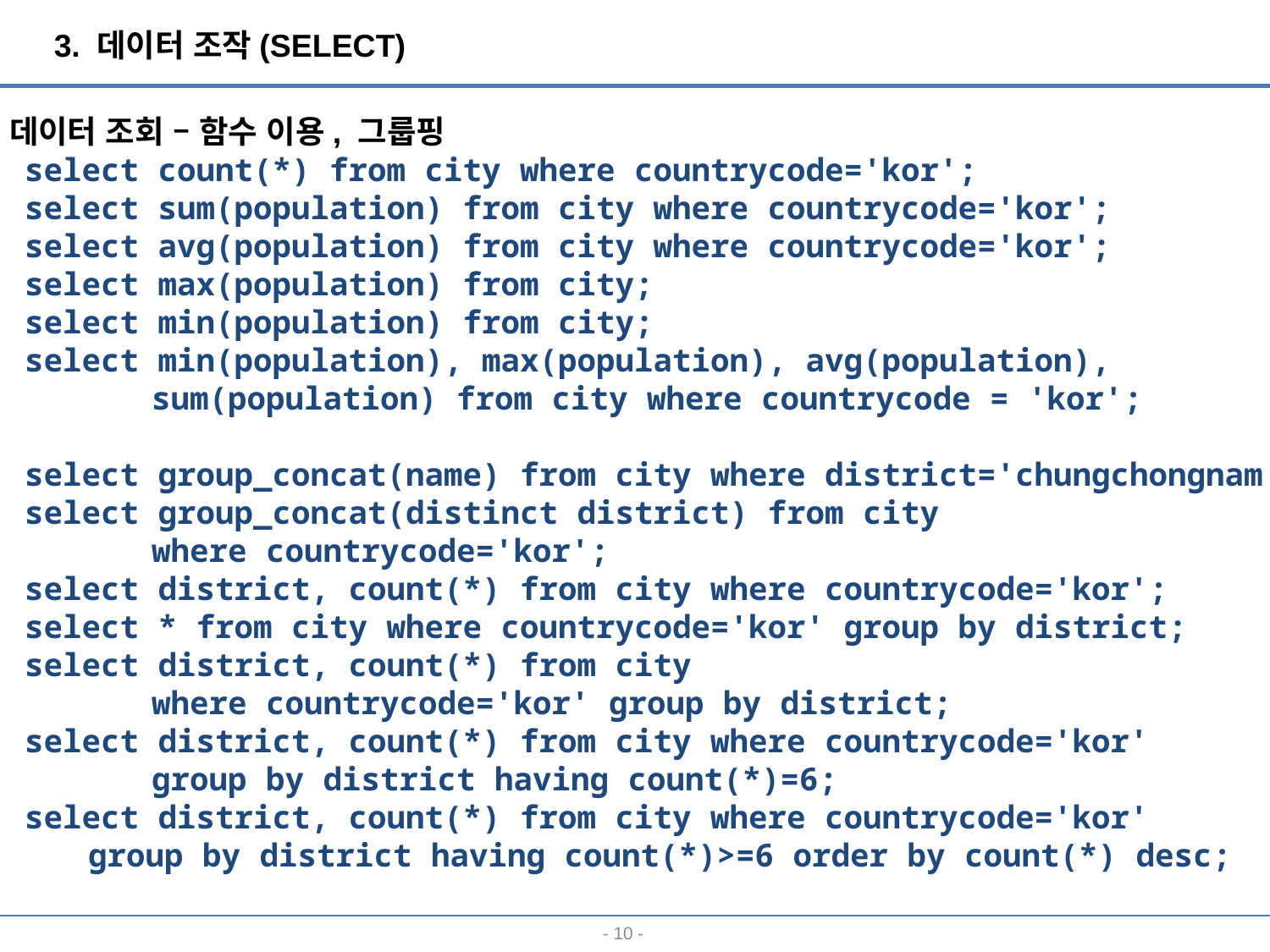

3. 데이터 조작(SELECT)
■ 데이터 조회 – 함수 이용, 그룹핑
select count(*) from city where countrycode='kor';
select sum(population) from city where countrycode='kor';
select avg(population) from city where countrycode='kor';
select max(population) from city;
select min(population) from city;
select min(population), max(population), avg(population),
	sum(population) from city where countrycode = 'kor';

select group_concat(name) from city where district='chungchongnam';
select group_concat(distinct district) from city
	where countrycode='kor';
select district, count(*) from city where countrycode='kor';
select * from city where countrycode='kor' group by district;
select district, count(*) from city
	where countrycode='kor' group by district;
select district, count(*) from city where countrycode='kor'
	group by district having count(*)=6;
select district, count(*) from city where countrycode='kor'
group by district having count(*)>=6 order by count(*) desc;
- 10 -